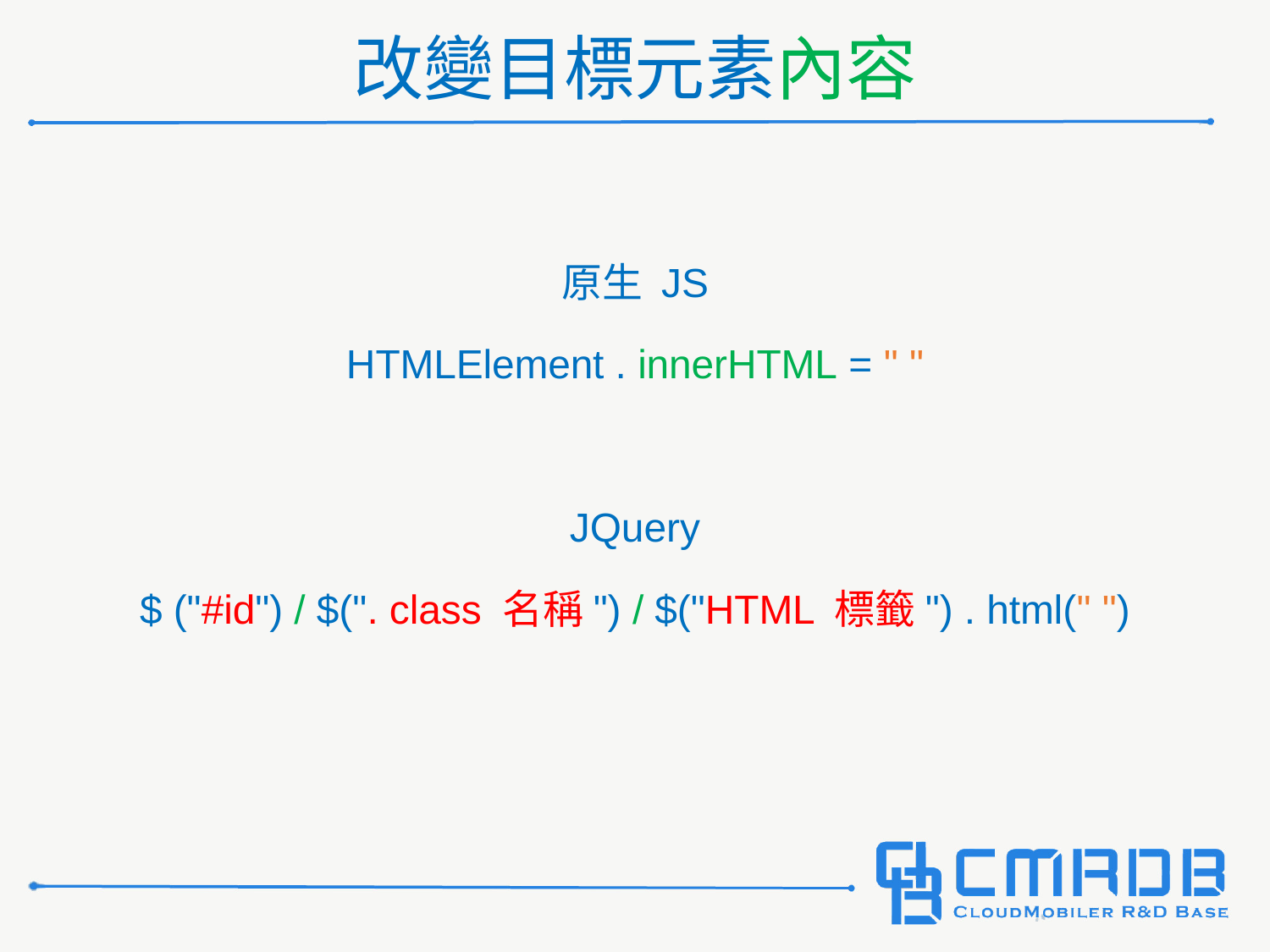

# 改變目標元素內容
原生 JS
HTMLElement . innerHTML = " "

JQuery
$ ("#id") / $(". class 名稱") / $("HTML 標籤") . html(" ")
9